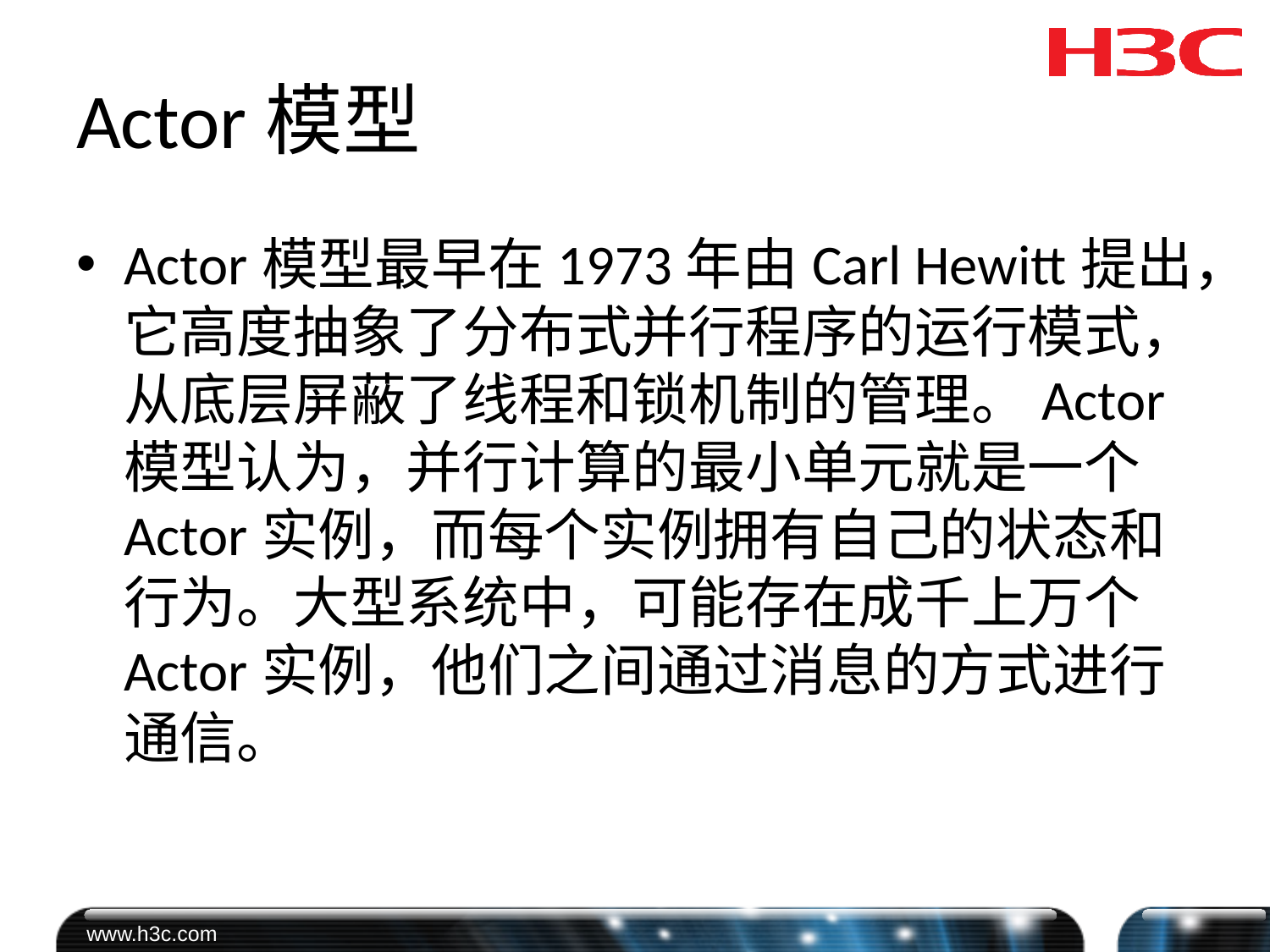

# Actor模型
Actor模型最早在1973年由Carl Hewitt提出，它高度抽象了分布式并行程序的运行模式，从底层屏蔽了线程和锁机制的管理。Actor模型认为，并行计算的最小单元就是一个Actor实例，而每个实例拥有自己的状态和行为。大型系统中，可能存在成千上万个Actor实例，他们之间通过消息的方式进行通信。